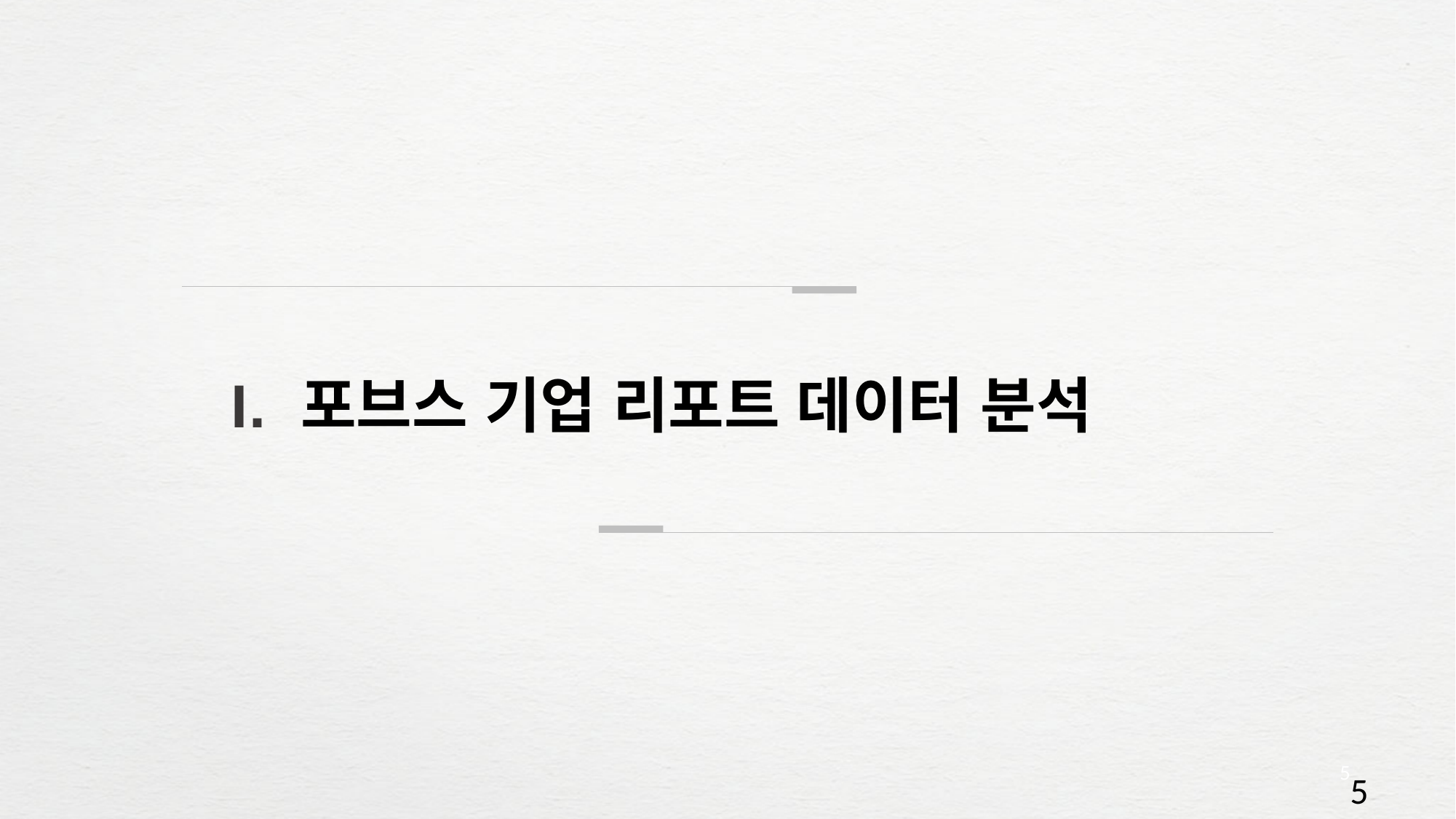

I. 포브스 기업 리포트 데이터 분석

5
5